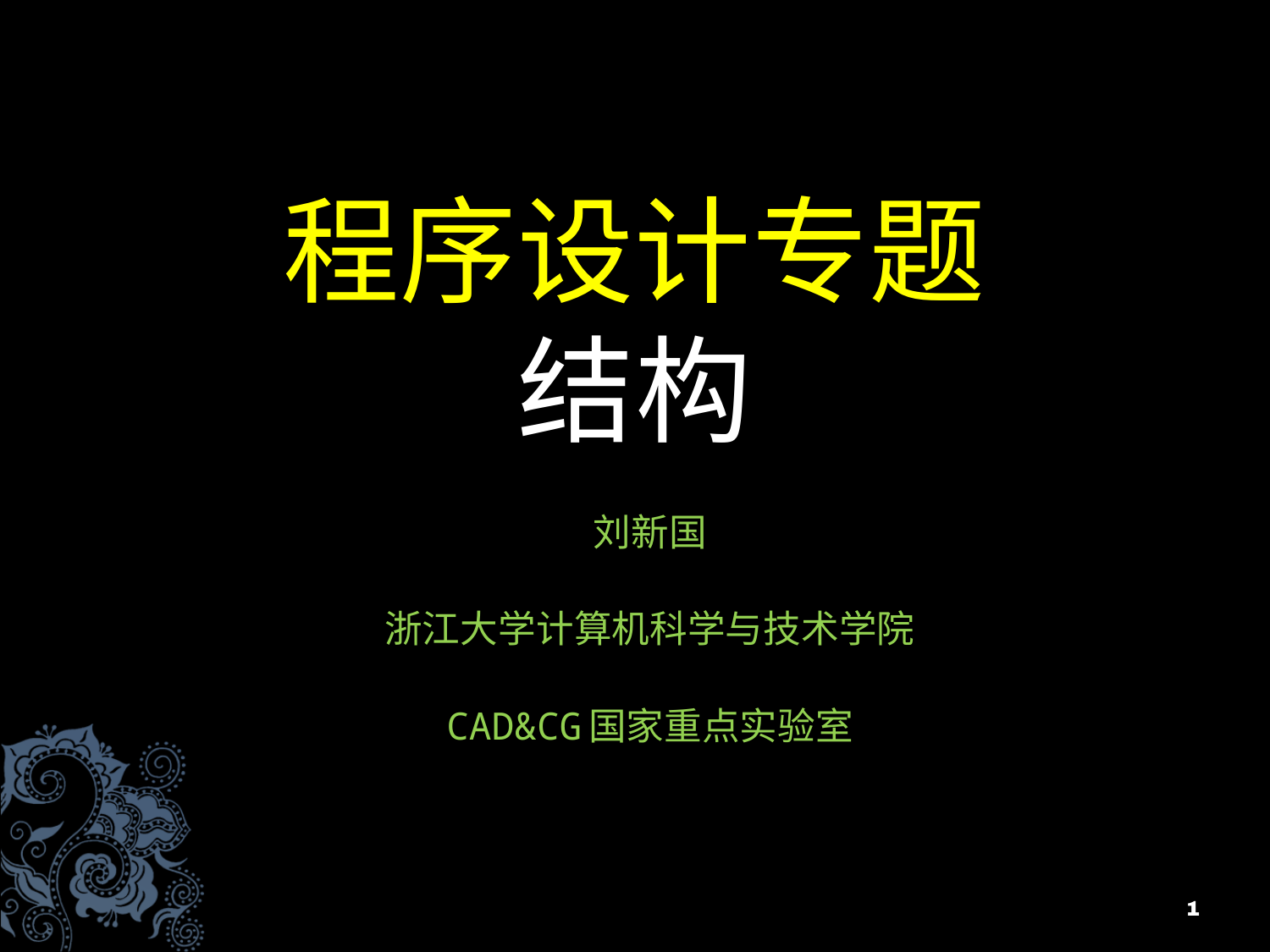

# 程序设计专题 结构
刘新国

浙江大学计算机科学与技术学院

CAD&CG国家重点实验室
1